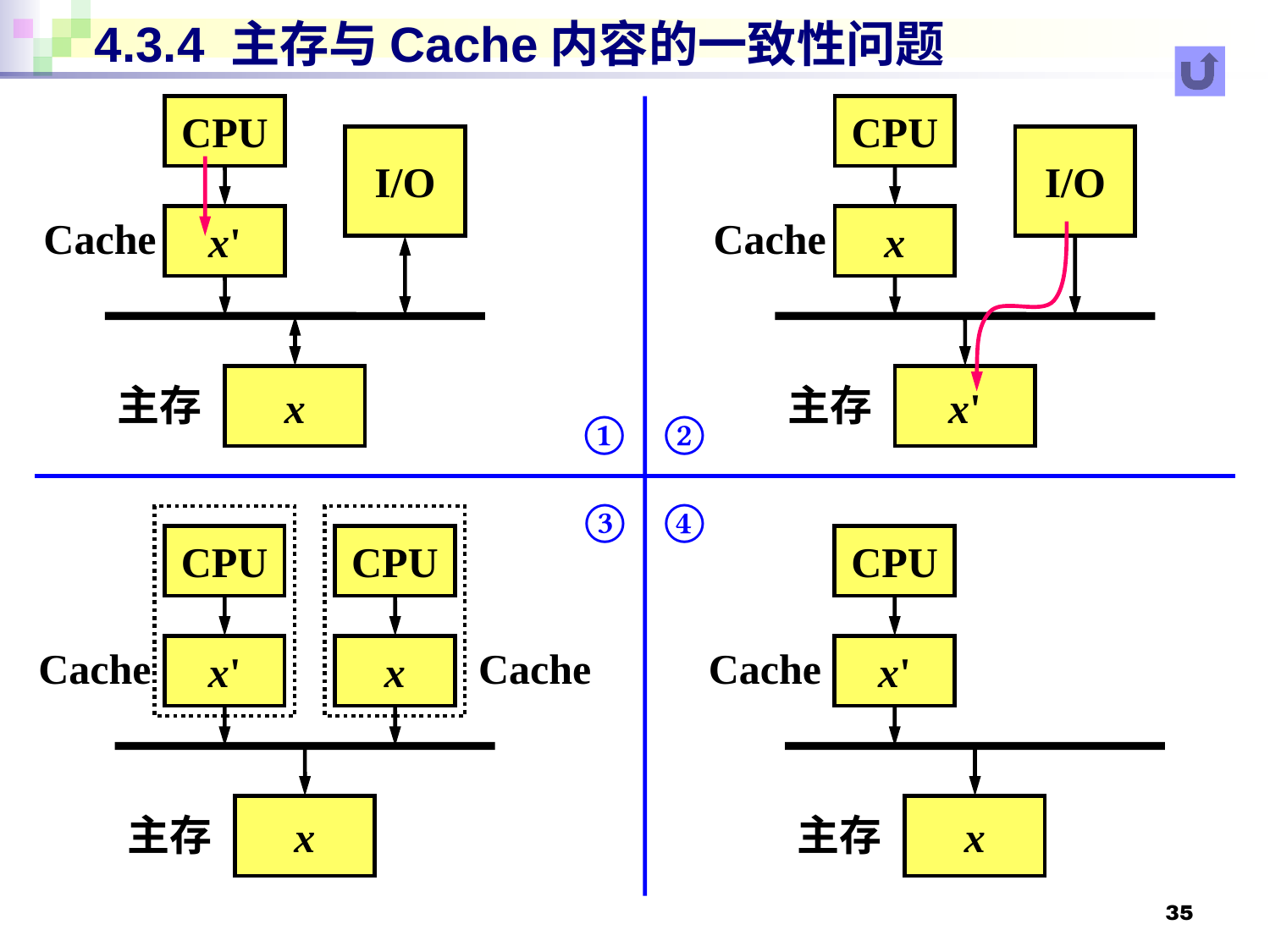

# 4.3.4 主存与Cache内容的一致性问题

CPU

CPU
I/O
I/O

Cache
x'
Cache
x

x
x'
主存
主存
①
②

③
④

CPU
CPU
CPU

Cache
x'
x
Cache
Cache
x'

x
x
主存
主存
35